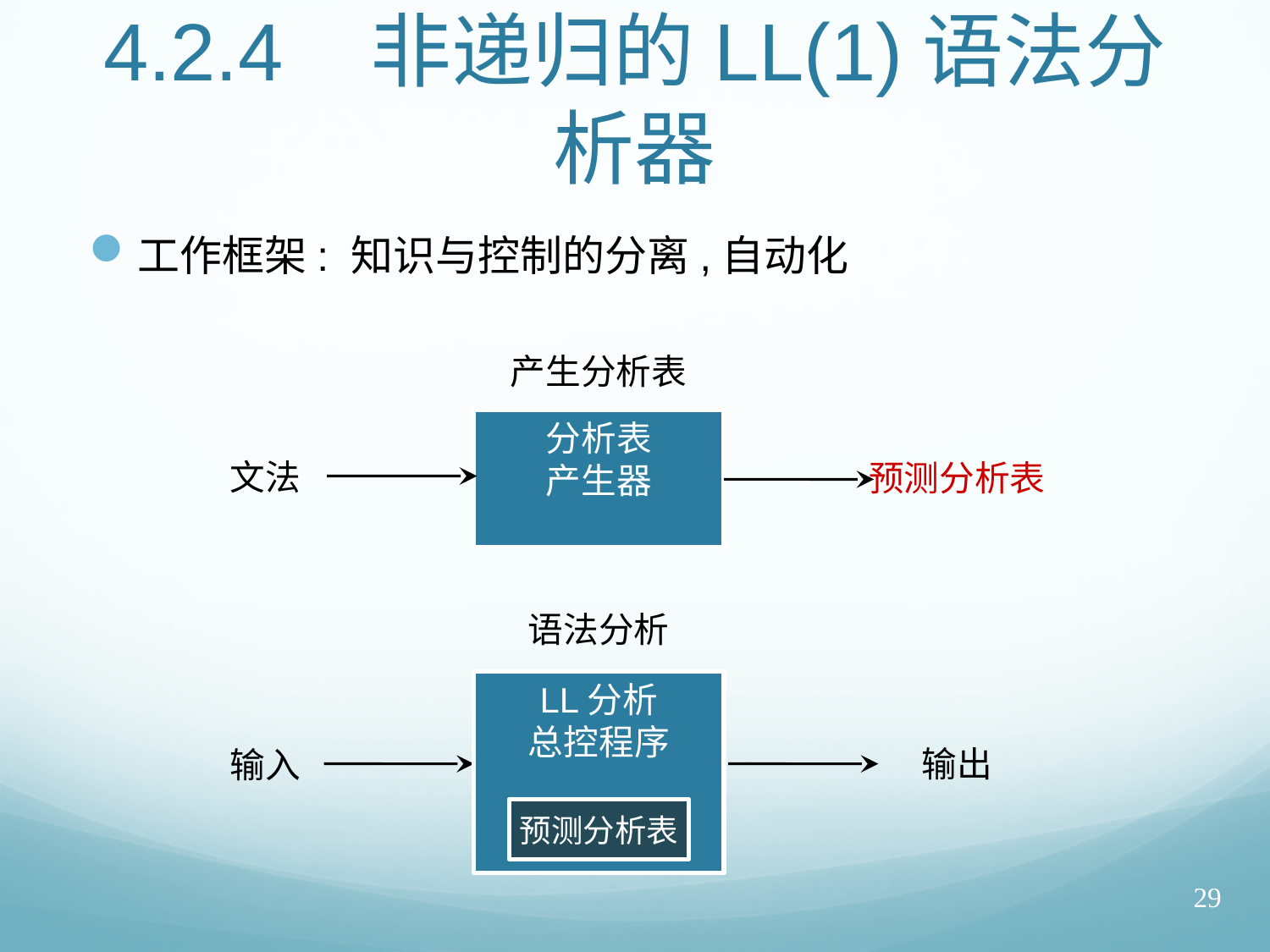

# 4.2.4   非递归的LL(1)语法分析器
工作框架: 知识与控制的分离,自动化

产生分析表
分析表
产生器
文法
预测分析表

语法分析
LL分析
总控程序
输入
输出

预测分析表
29